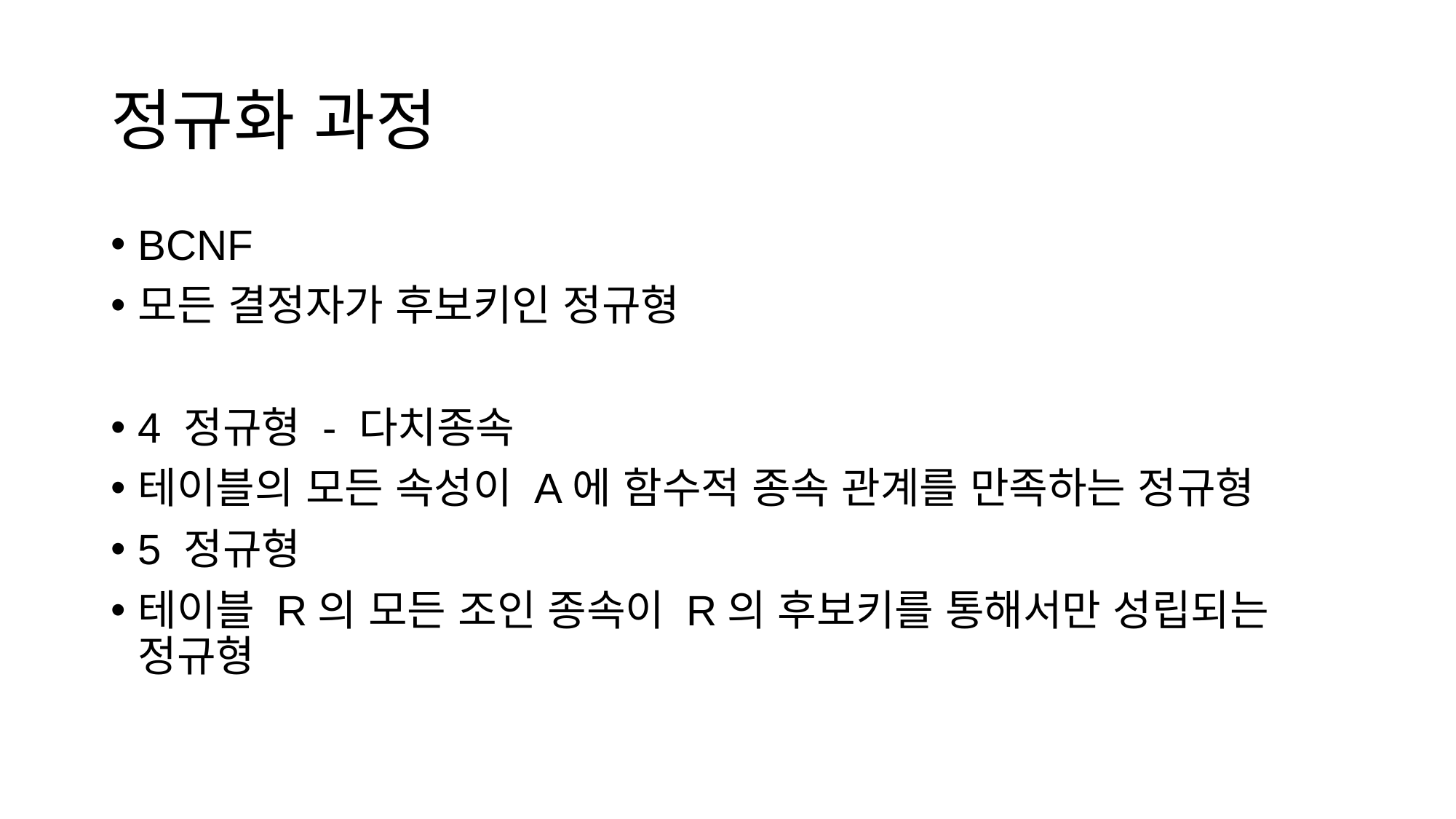

# 정규화 과정
BCNF
모든 결정자가 후보키인 정규형

4 정규형 - 다치종속
테이블의 모든 속성이 A에 함수적 종속 관계를 만족하는 정규형
5 정규형
테이블 R의 모든 조인 종속이 R의 후보키를 통해서만 성립되는 정규형